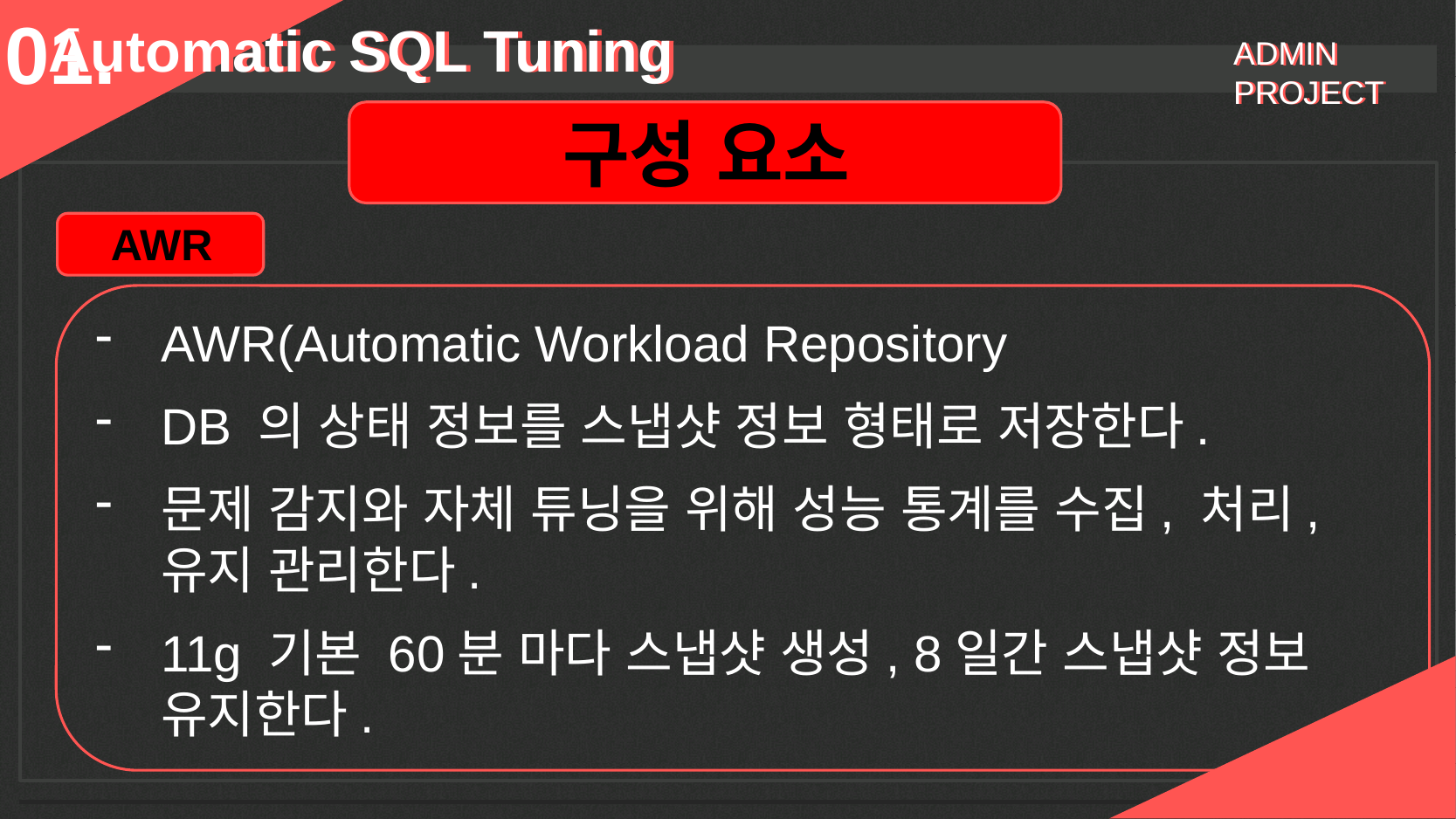

01.

Automatic SQL Tuning
Automatic SQL Tuning
ADMIN PROJECT
ADMIN PROJECT
구성 요소
AWR
AWR(Automatic Workload Repository
DB 의 상태 정보를 스냅샷 정보 형태로 저장한다.
문제 감지와 자체 튜닝을 위해 성능 통계를 수집, 처리, 유지 관리한다.
11g 기본 60분 마다 스냅샷 생성, 8일간 스냅샷 정보 유지한다.